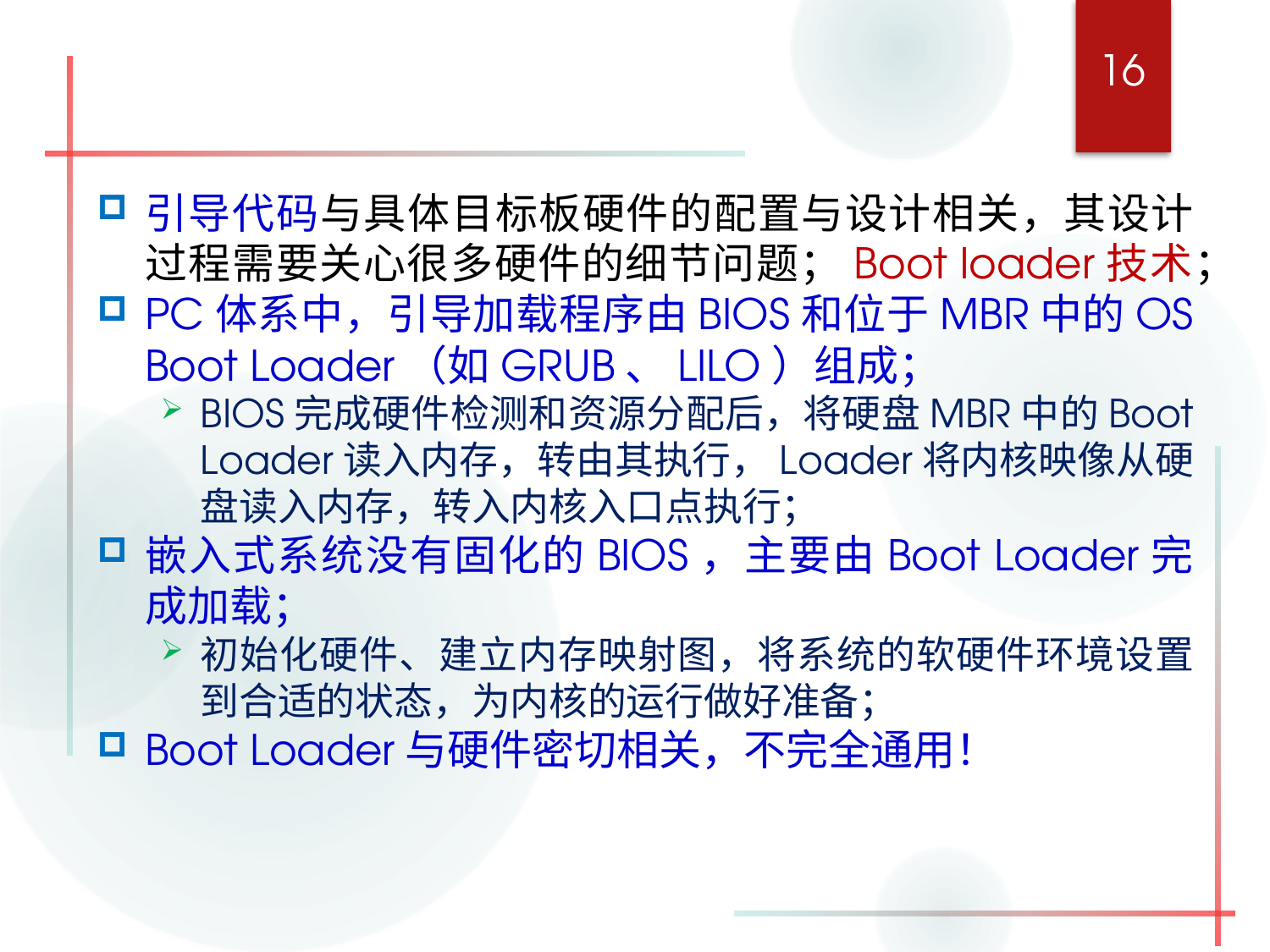

16
#
引导代码与具体目标板硬件的配置与设计相关，其设计过程需要关心很多硬件的细节问题；Boot loader技术；
PC体系中，引导加载程序由BIOS和位于MBR中的OS Boot Loader（如GRUB、LILO）组成；
BIOS完成硬件检测和资源分配后，将硬盘MBR中的Boot Loader读入内存，转由其执行，Loader将内核映像从硬盘读入内存，转入内核入口点执行；
嵌入式系统没有固化的BIOS，主要由Boot Loader完成加载；
初始化硬件、建立内存映射图，将系统的软硬件环境设置到合适的状态，为内核的运行做好准备；
Boot Loader与硬件密切相关，不完全通用！